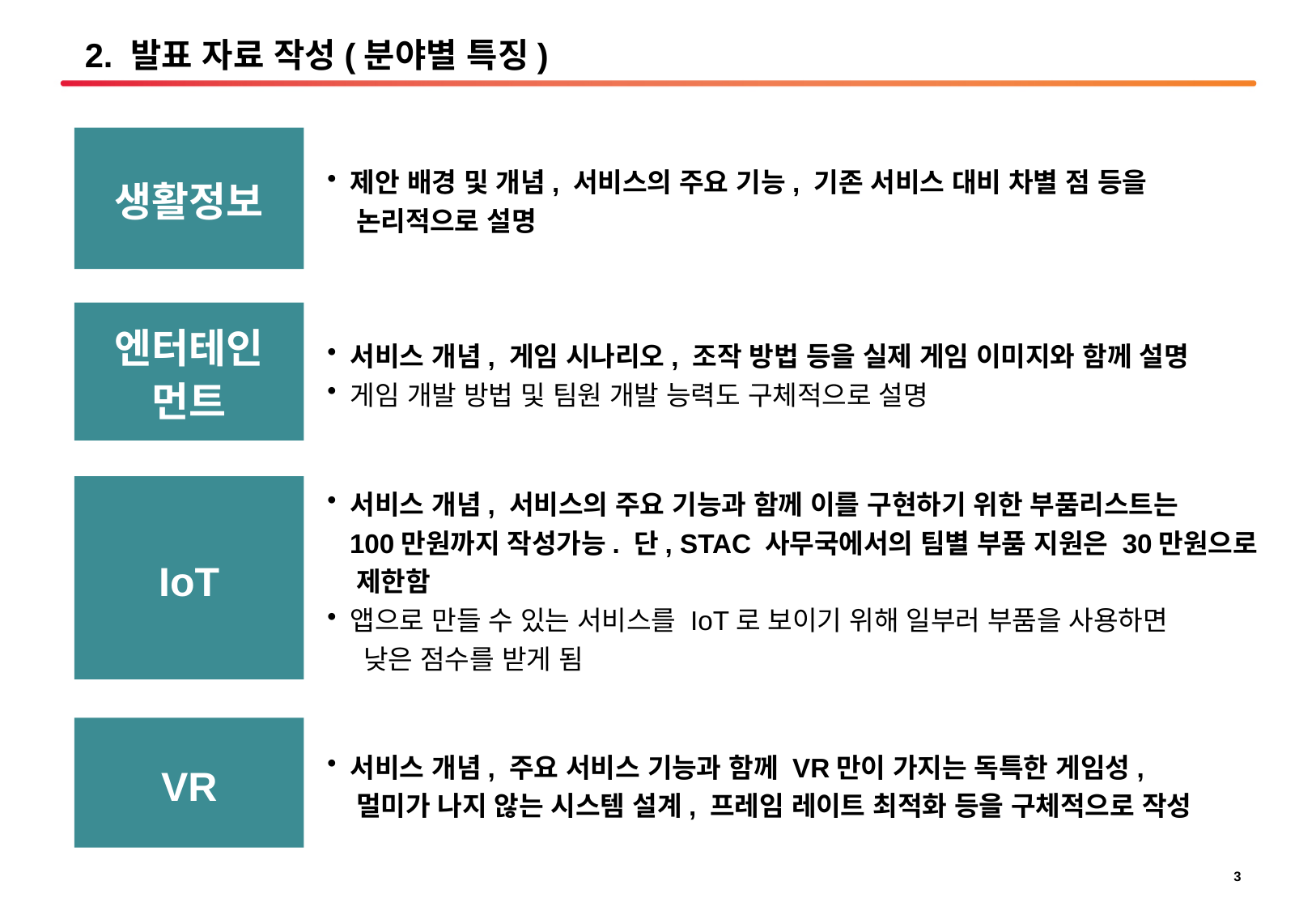

2. 발표 자료 작성(분야별 특징)
제안 배경 및 개념, 서비스의 주요 기능, 기존 서비스 대비 차별 점 등을
   논리적으로 설명
생활정보
엔터테인
먼트
서비스 개념, 게임 시나리오, 조작 방법 등을 실제 게임 이미지와 함께 설명
게임 개발 방법 및 팀원 개발 능력도 구체적으로 설명
IoT
서비스 개념, 서비스의 주요 기능과 함께 이를 구현하기 위한 부품리스트는
   100만원까지 작성가능. 단, STAC 사무국에서의 팀별 부품 지원은 30만원으로
   제한함
앱으로 만들 수 있는 서비스를 IoT로 보이기 위해 일부러 부품을 사용하면
    낮은 점수를 받게 됨
VR
서비스 개념, 주요 서비스 기능과 함께 VR만이 가지는 독특한 게임성,
   멀미가 나지 않는 시스템 설계, 프레임 레이트 최적화 등을 구체적으로 작성